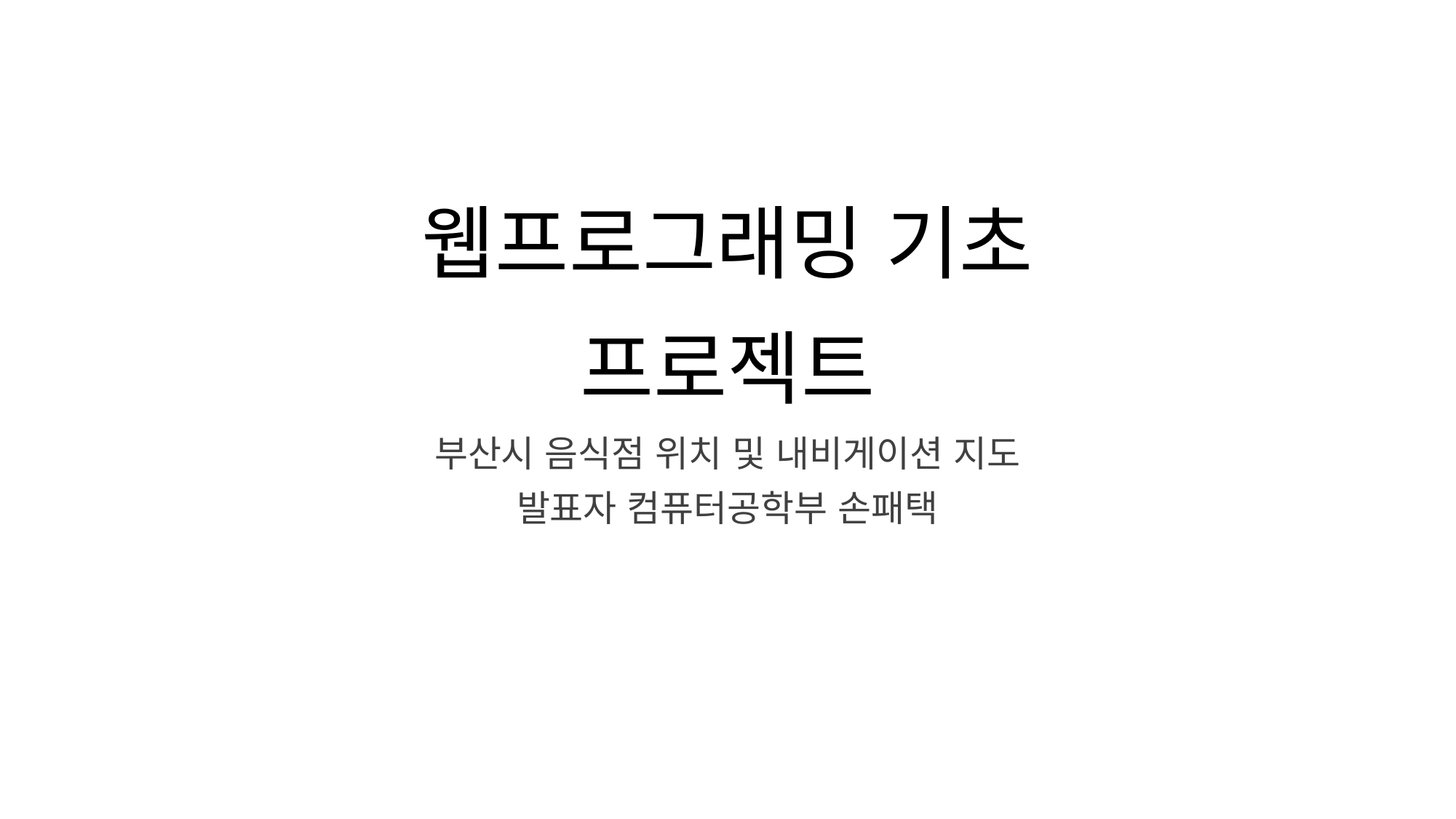

# 웹프로그래밍 기초 프로젝트
부산시 음식점 위치 및 내비게이션 지도
발표자 컴퓨터공학부 손패택